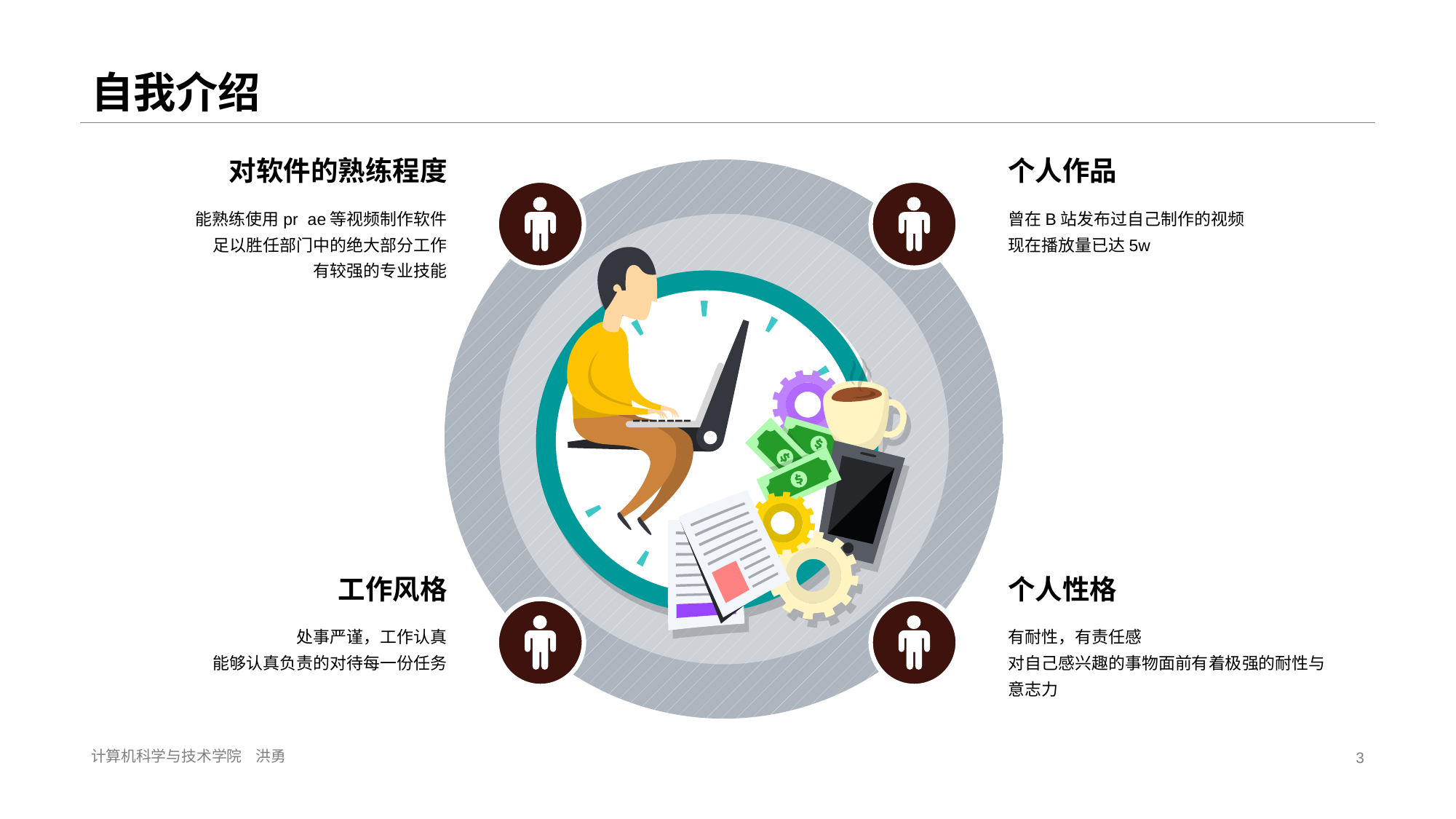

# 自我介绍
对软件的熟练程度
能熟练使用pr  ae等视频制作软件
足以胜任部门中的绝大部分工作
有较强的专业技能
个人作品
曾在B站发布过自己制作的视频
现在播放量已达5w

工作风格
处事严谨，工作认真
能够认真负责的对待每一份任务
个人性格
有耐性，有责任感
对自己感兴趣的事物面前有着极强的耐性与意志力

计算机科学与技术学院    洪勇
3